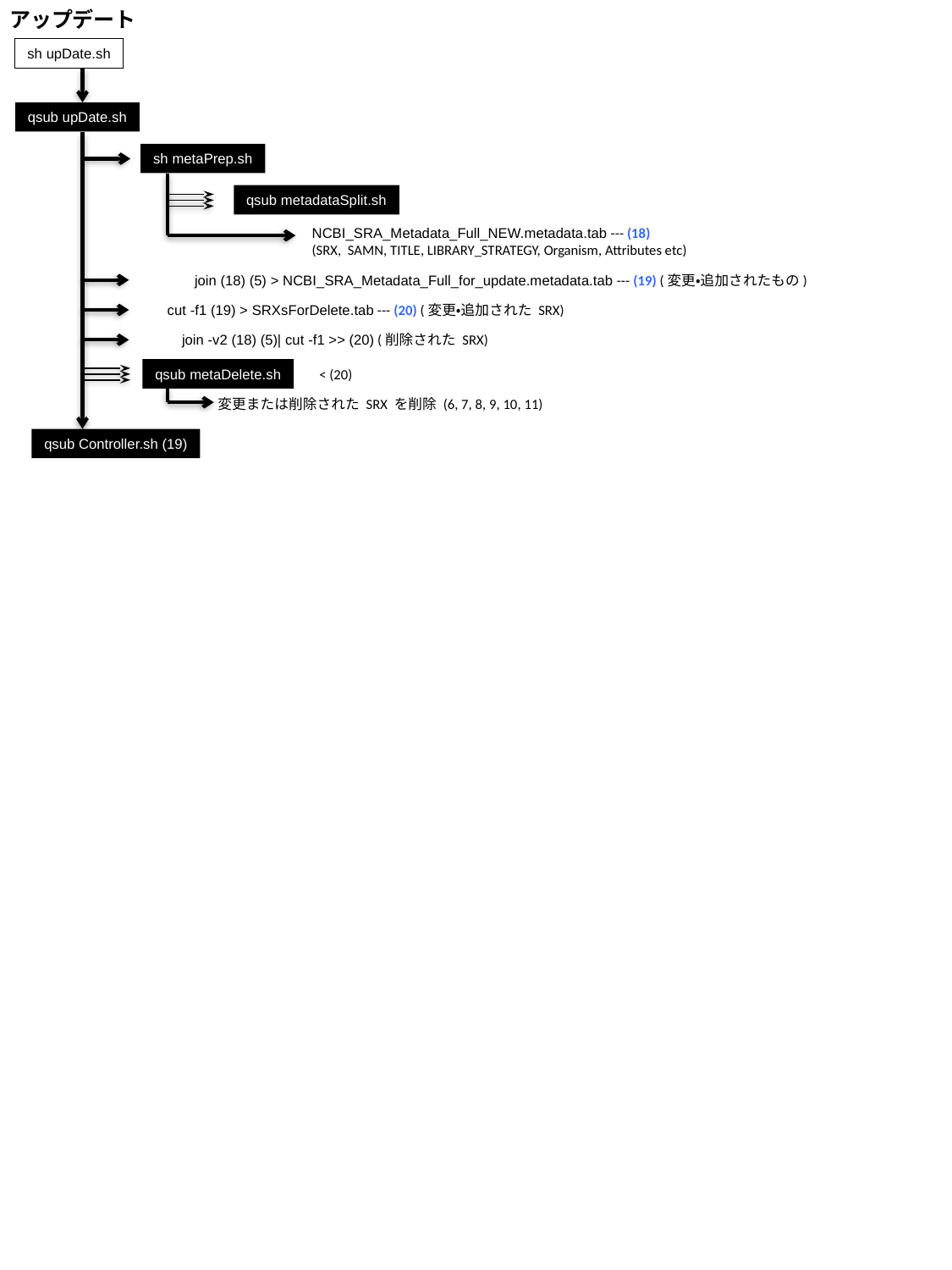

アップデート
sh upDate.sh
qsub upDate.sh
sh metaPrep.sh
qsub metadataSplit.sh
NCBI_SRA_Metadata_Full_NEW.metadata.tab --- (18)
(SRX,  SAMN, TITLE, LIBRARY_STRATEGY, Organism, Attributes etc)
join (18) (5) > NCBI_SRA_Metadata_Full_for_update.metadata.tab --- (19) (変更・追加されたもの)

cut -f1 (19) > SRXsForDelete.tab --- (20) (変更・追加された SRX)
join -v2 (18) (5)| cut -f1 >> (20) (削除された SRX)
qsub metaDelete.sh
< (20)
変更または削除された SRX を削除 (6, 7, 8, 9, 10, 11)
qsub Controller.sh (19)